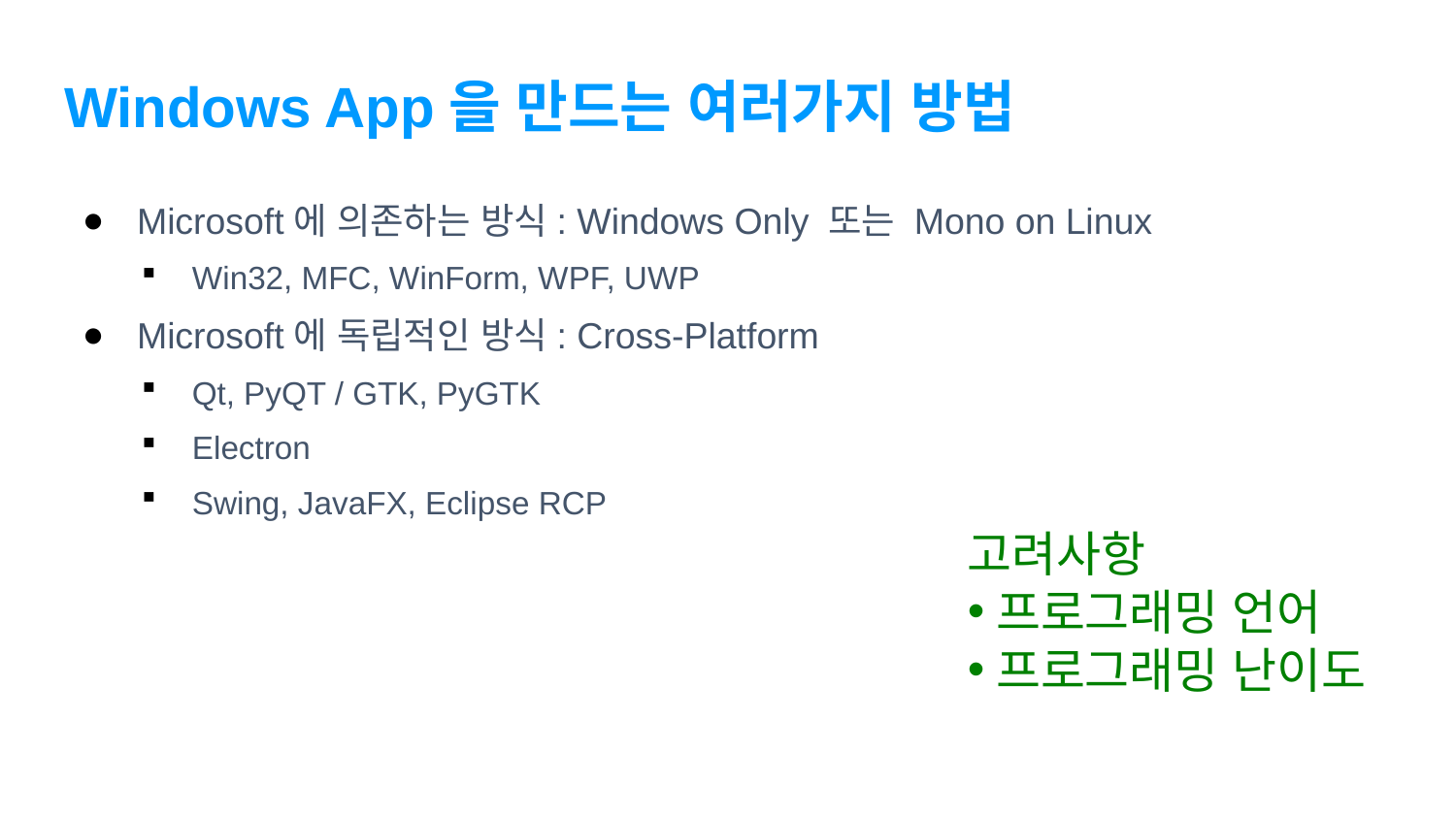

# Windows App을 만드는 여러가지 방법
Microsoft에 의존하는 방식: Windows Only 또는 Mono on Linux
Win32, MFC, WinForm, WPF, UWP
Microsoft에 독립적인 방식: Cross-Platform
Qt, PyQT / GTK, PyGTK
Electron
Swing, JavaFX, Eclipse RCP
고려사항
프로그래밍 언어
프로그래밍 난이도